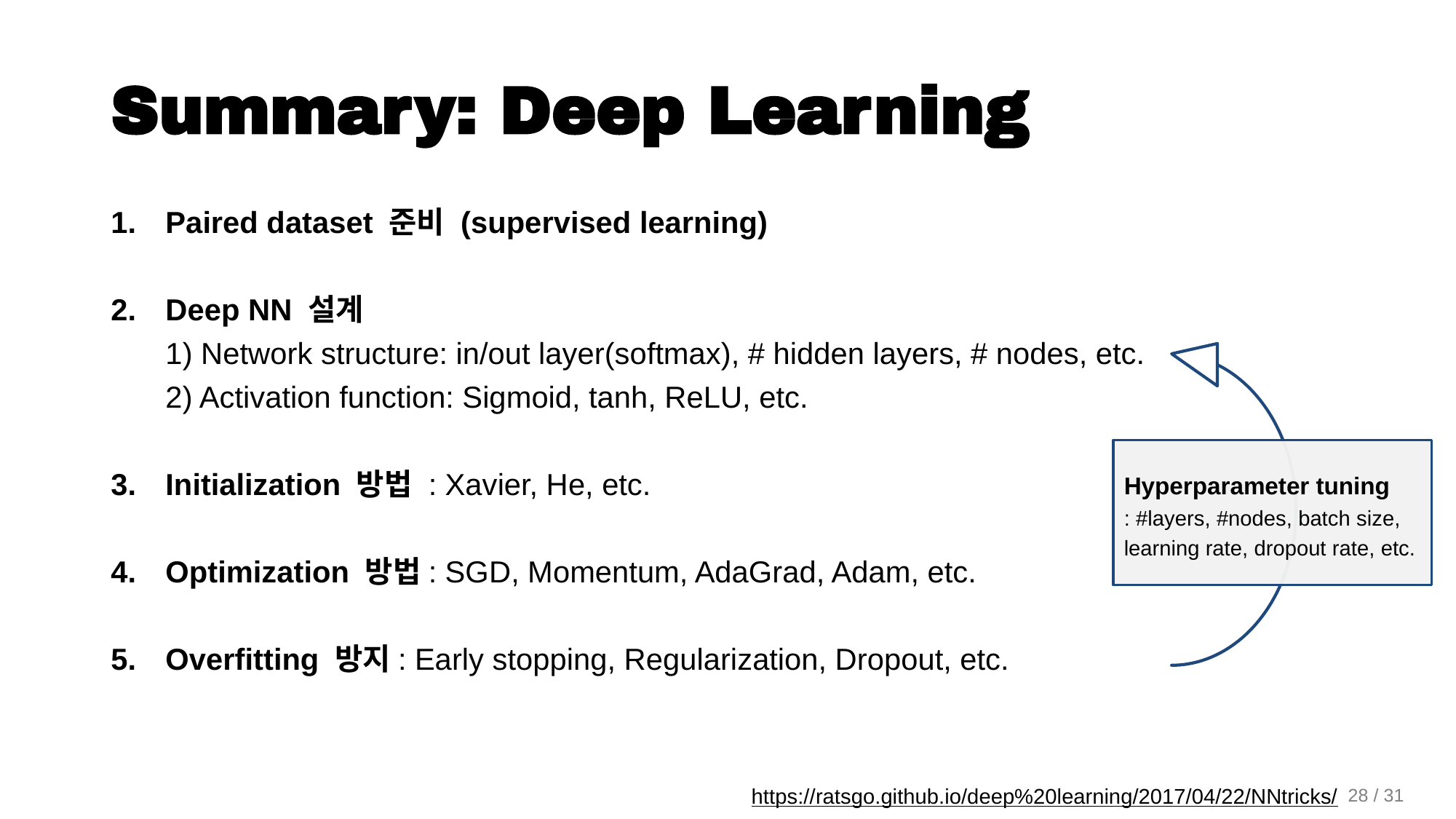

Summary: Deep Learning
Paired dataset 준비 (supervised learning)

Deep NN 설계
1) Network structure: in/out layer(softmax), # hidden layers, # nodes, etc.
2) Activation function: Sigmoid, tanh, ReLU, etc.

Initialization 방법 : Xavier, He, etc.

Optimization 방법: SGD, Momentum, AdaGrad, Adam, etc.

Overfitting 방지: Early stopping, Regularization, Dropout, etc.

Hyperparameter tuning
: #layers, #nodes, batch size, learning rate, dropout rate, etc.
https://ratsgo.github.io/deep%20learning/2017/04/22/NNtricks/